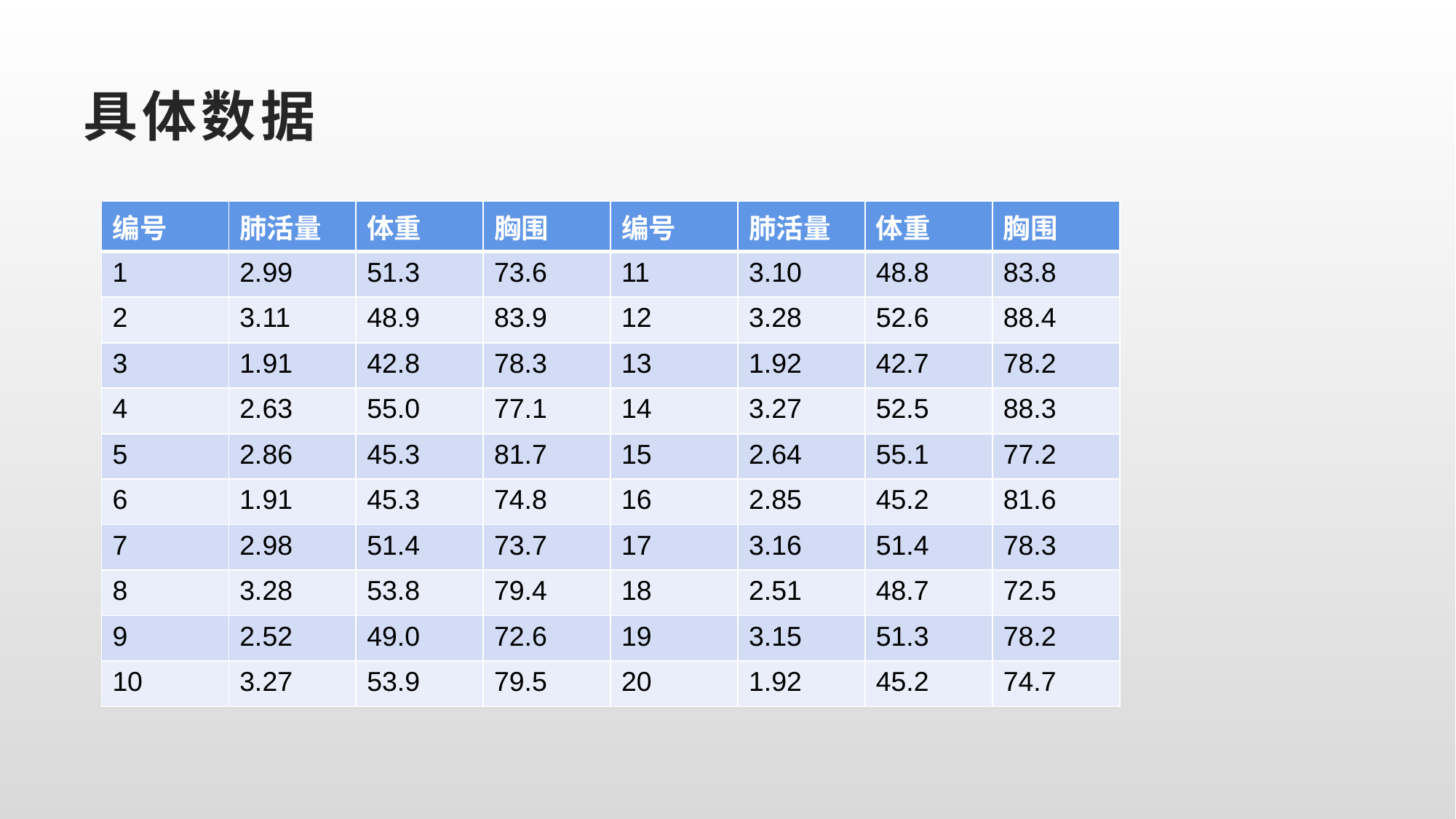

# 具体数据
| 编号 | 肺活量 | 体重 | 胸围 | 编号 | 肺活量 | 体重 | 胸围 |
| --- | --- | --- | --- | --- | --- | --- | --- |
| 1 | 2.99 | 51.3 | 73.6 | 11 | 3.10 | 48.8 | 83.8 |
| 2 | 3.11 | 48.9 | 83.9 | 12 | 3.28 | 52.6 | 88.4 |
| 3 | 1.91 | 42.8 | 78.3 | 13 | 1.92 | 42.7 | 78.2 |
| 4 | 2.63 | 55.0 | 77.1 | 14 | 3.27 | 52.5 | 88.3 |
| 5 | 2.86 | 45.3 | 81.7 | 15 | 2.64 | 55.1 | 77.2 |
| 6 | 1.91 | 45.3 | 74.8 | 16 | 2.85 | 45.2 | 81.6 |
| 7 | 2.98 | 51.4 | 73.7 | 17 | 3.16 | 51.4 | 78.3 |
| 8 | 3.28 | 53.8 | 79.4 | 18 | 2.51 | 48.7 | 72.5 |
| 9 | 2.52 | 49.0 | 72.6 | 19 | 3.15 | 51.3 | 78.2 |
| 10 | 3.27 | 53.9 | 79.5 | 20 | 1.92 | 45.2 | 74.7 |